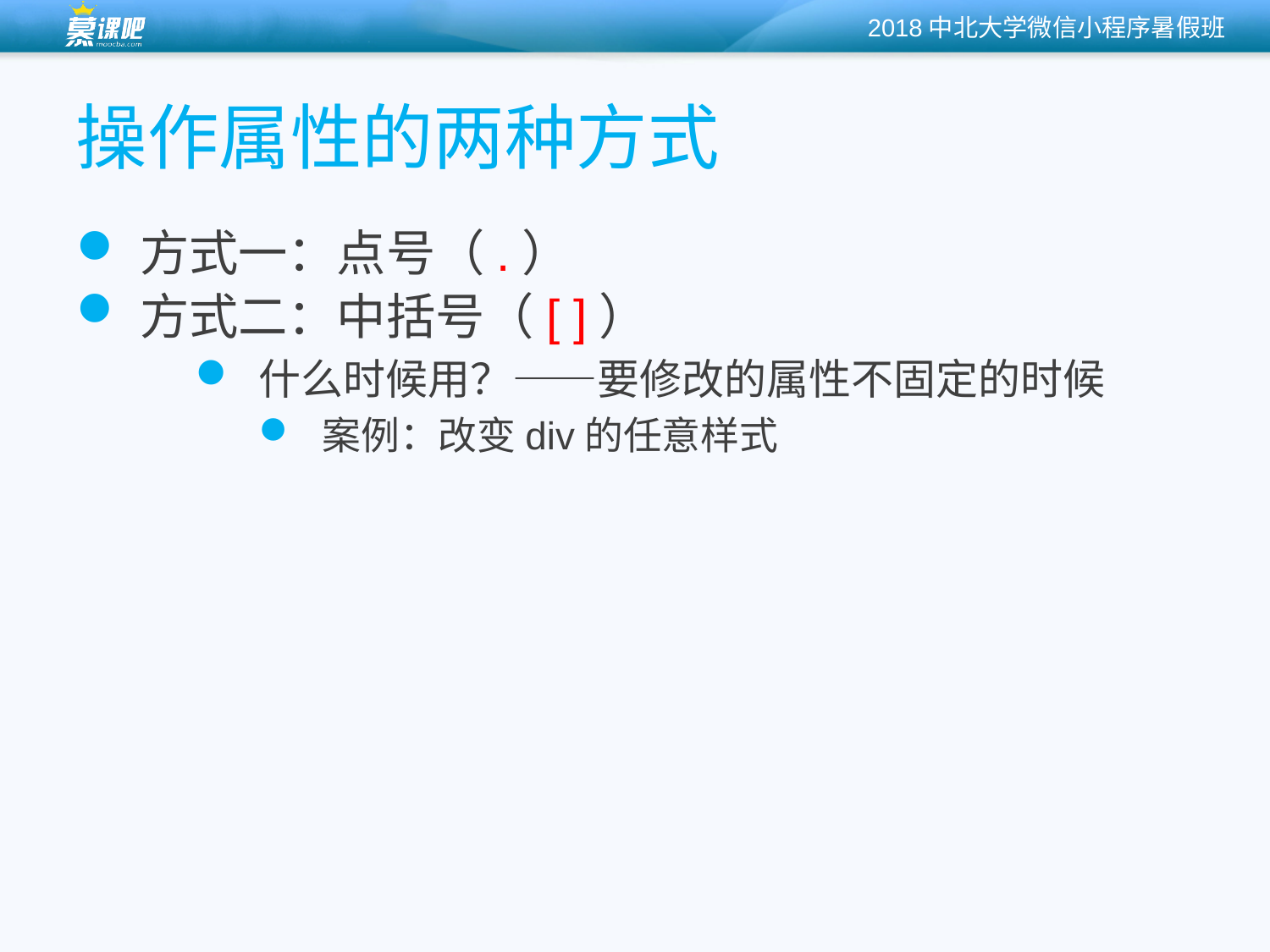

# 操作属性的两种方式
方式一：点号（.）
方式二：中括号（[ ]）
什么时候用？——要修改的属性不固定的时候
案例：改变div的任意样式